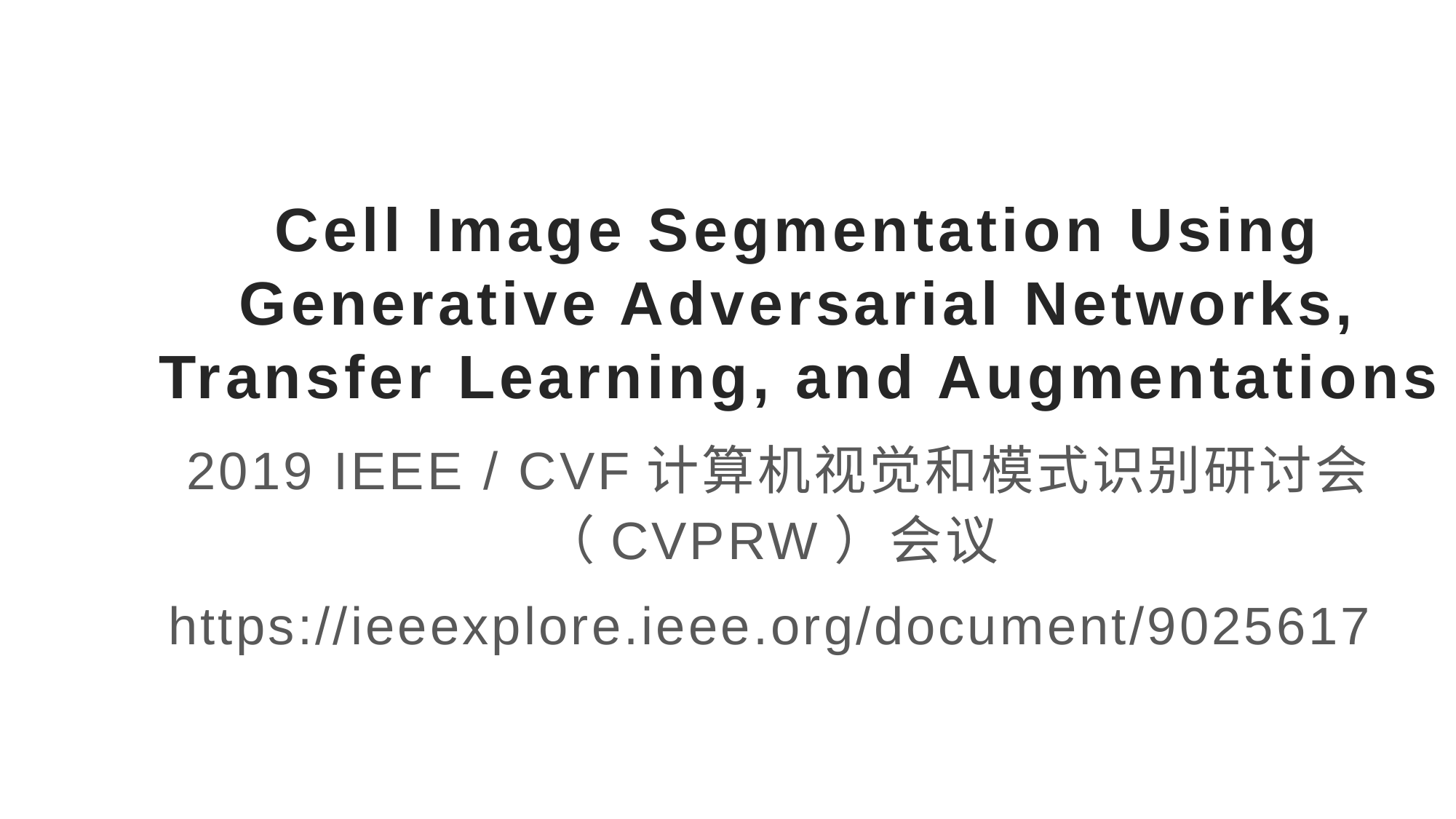

# Cell Image Segmentation Using Generative Adversarial Networks, Transfer Learning, and Augmentations
 2019 IEEE / CVF计算机视觉和模式识别研讨会（CVPRW）会议
https://ieeexplore.ieee.org/document/9025617